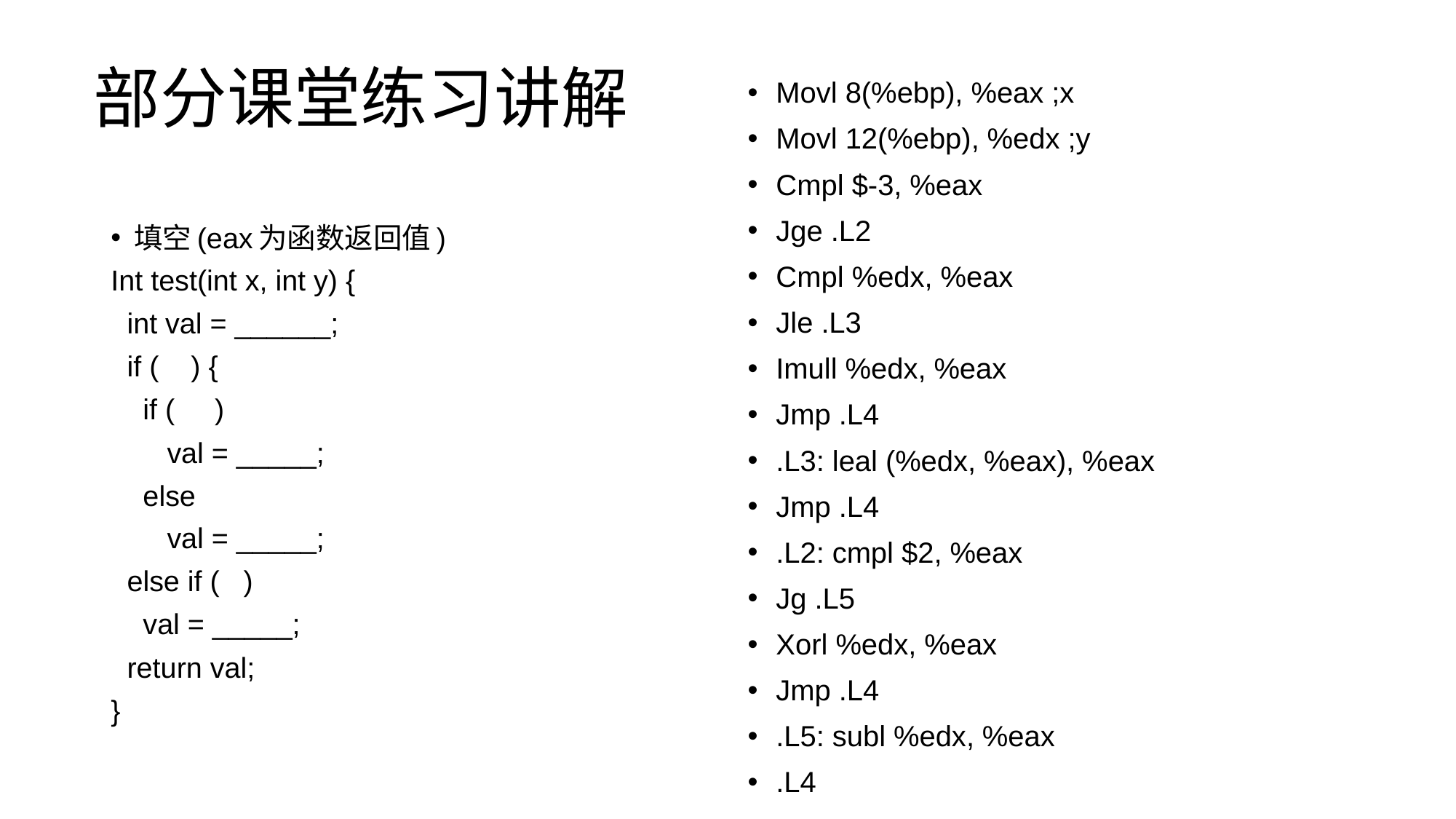

部分课堂练习讲解
Movl 8(%ebp), %eax ;x
Movl 12(%ebp), %edx ;y
Cmpl $-3, %eax
Jge .L2
Cmpl %edx, %eax
Jle .L3
Imull %edx, %eax
Jmp .L4
.L3: leal (%edx, %eax), %eax
Jmp .L4
.L2: cmpl $2, %eax
Jg .L5
Xorl %edx, %eax
Jmp .L4
.L5: subl %edx, %eax
.L4
填空(eax为函数返回值)
Int test(int x, int y) {
  int val = ______;
  if (    ) {
    if (     )
       val = _____;
    else
       val = _____;
  else if (   )
    val = _____;
  return val;
}